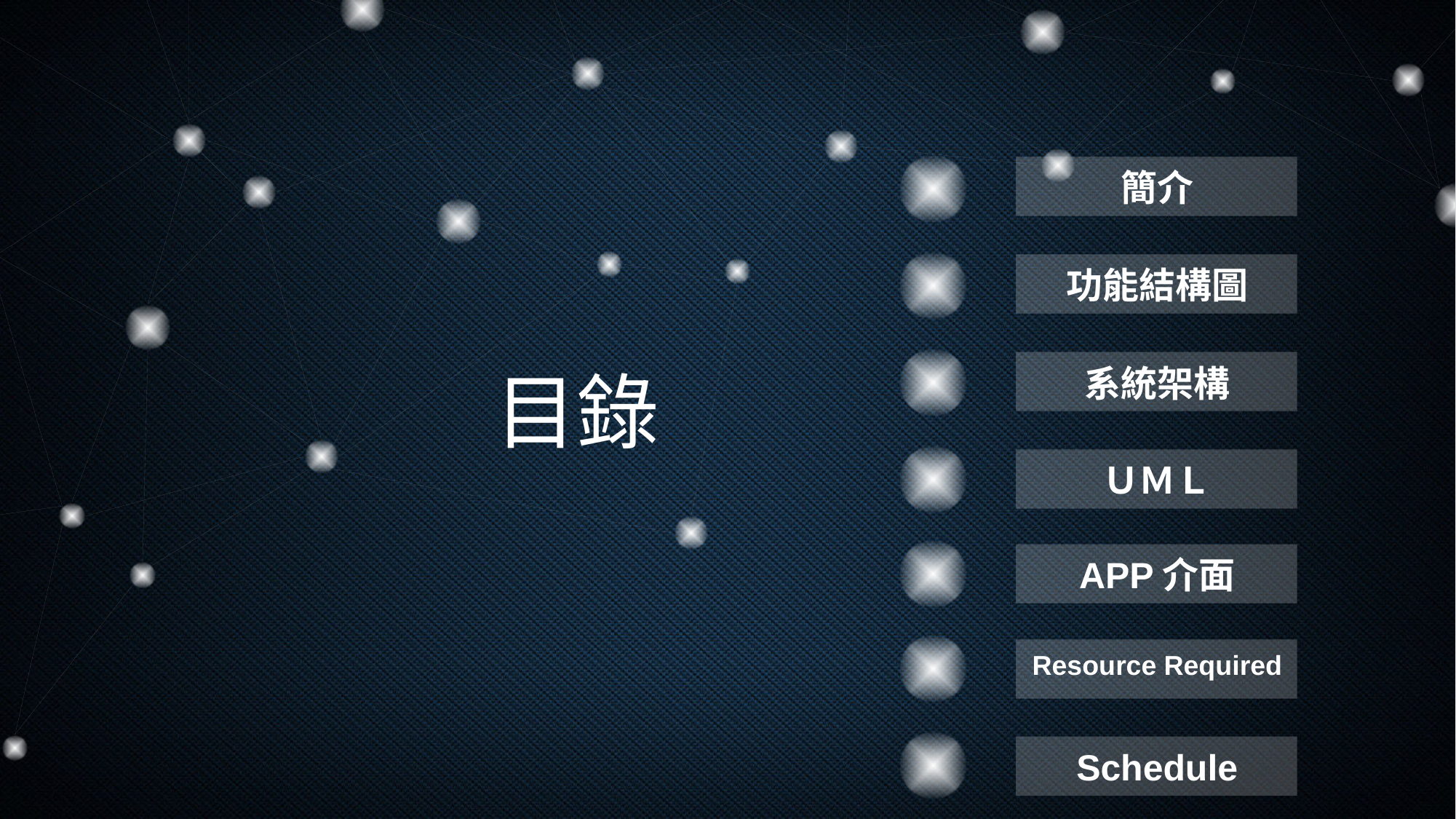

簡介

功能結構圖

系統架構
目錄

ＵＭＬ

APP介面

Resource Required

Schedule